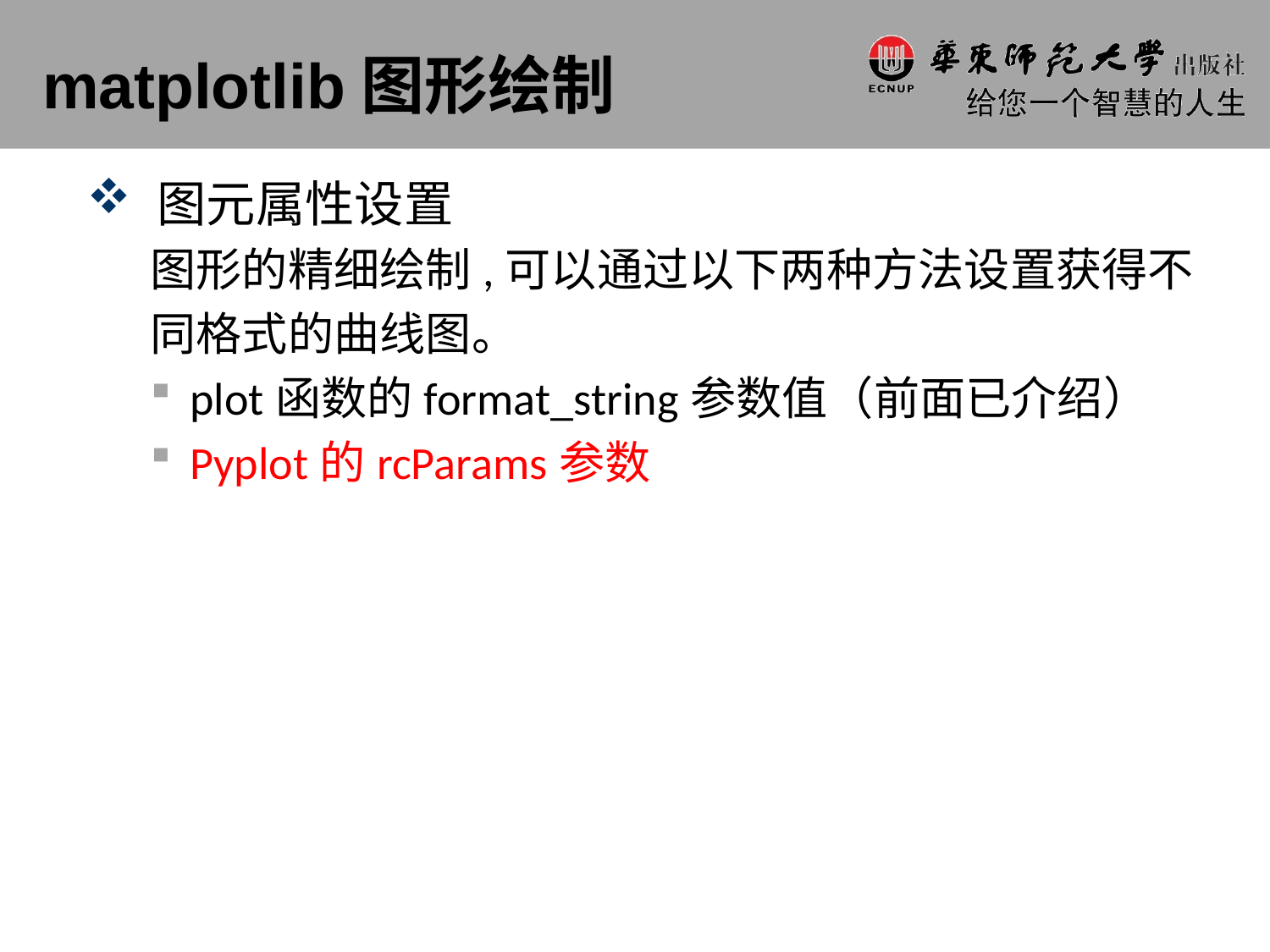

# matplotlib图形绘制
 图元属性设置
图形的精细绘制,可以通过以下两种方法设置获得不
同格式的曲线图。
plot函数的format_string参数值（前面已介绍）
Pyplot的rcParams参数